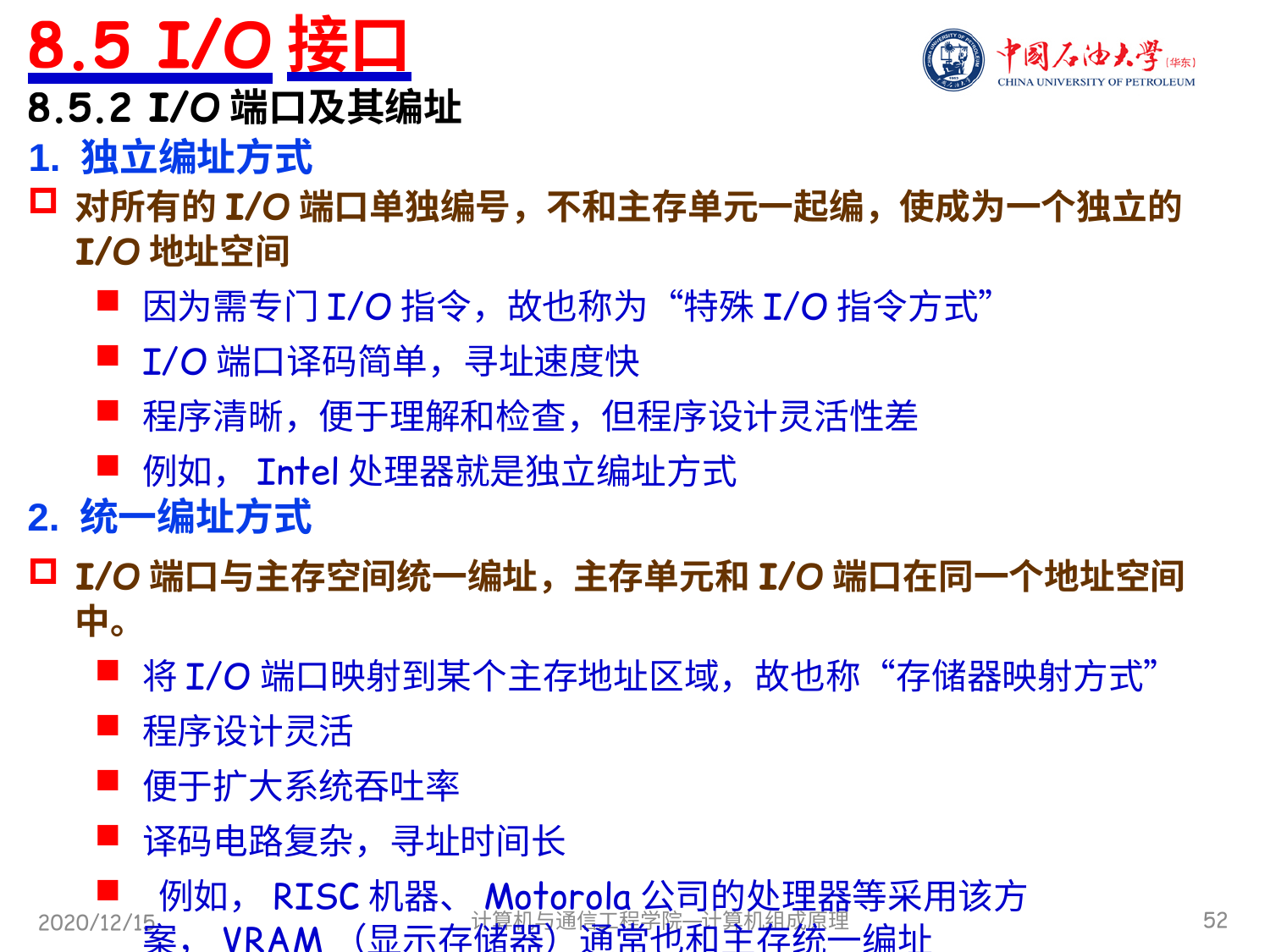

# 8.5 I/O接口
8.5.2 I/O端口及其编址
1. 独立编址方式
对所有的I/O端口单独编号，不和主存单元一起编，使成为一个独立的I/O地址空间
因为需专门I/O指令，故也称为“特殊I/O指令方式”
I/O端口译码简单，寻址速度快
程序清晰，便于理解和检查，但程序设计灵活性差
例如，Intel处理器就是独立编址方式

2. 统一编址方式
I/O端口与主存空间统一编址，主存单元和I/O端口在同一个地址空间中。
将I/O端口映射到某个主存地址区域，故也称“存储器映射方式”
程序设计灵活
便于扩大系统吞吐率
译码电路复杂，寻址时间长
 例如，RISC机器、Motorola公司的处理器等采用该方案，VRAM（显示存储器）通常也和主存统一编址
计算机与通信工程学院—计算机组成原理
52
2020/12/15